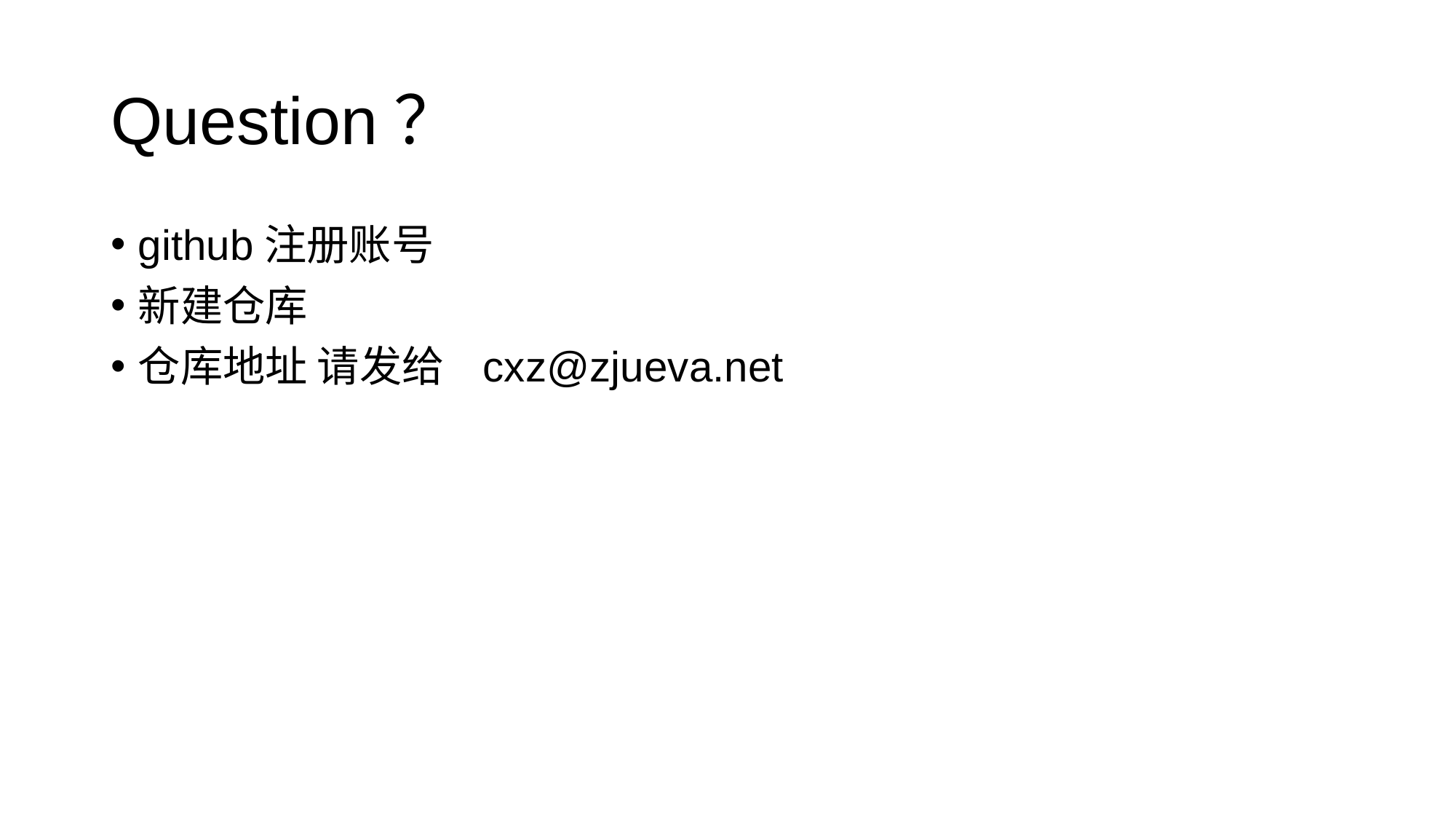

# Question？
github注册账号
新建仓库
仓库地址 请发给   cxz@zjueva.net